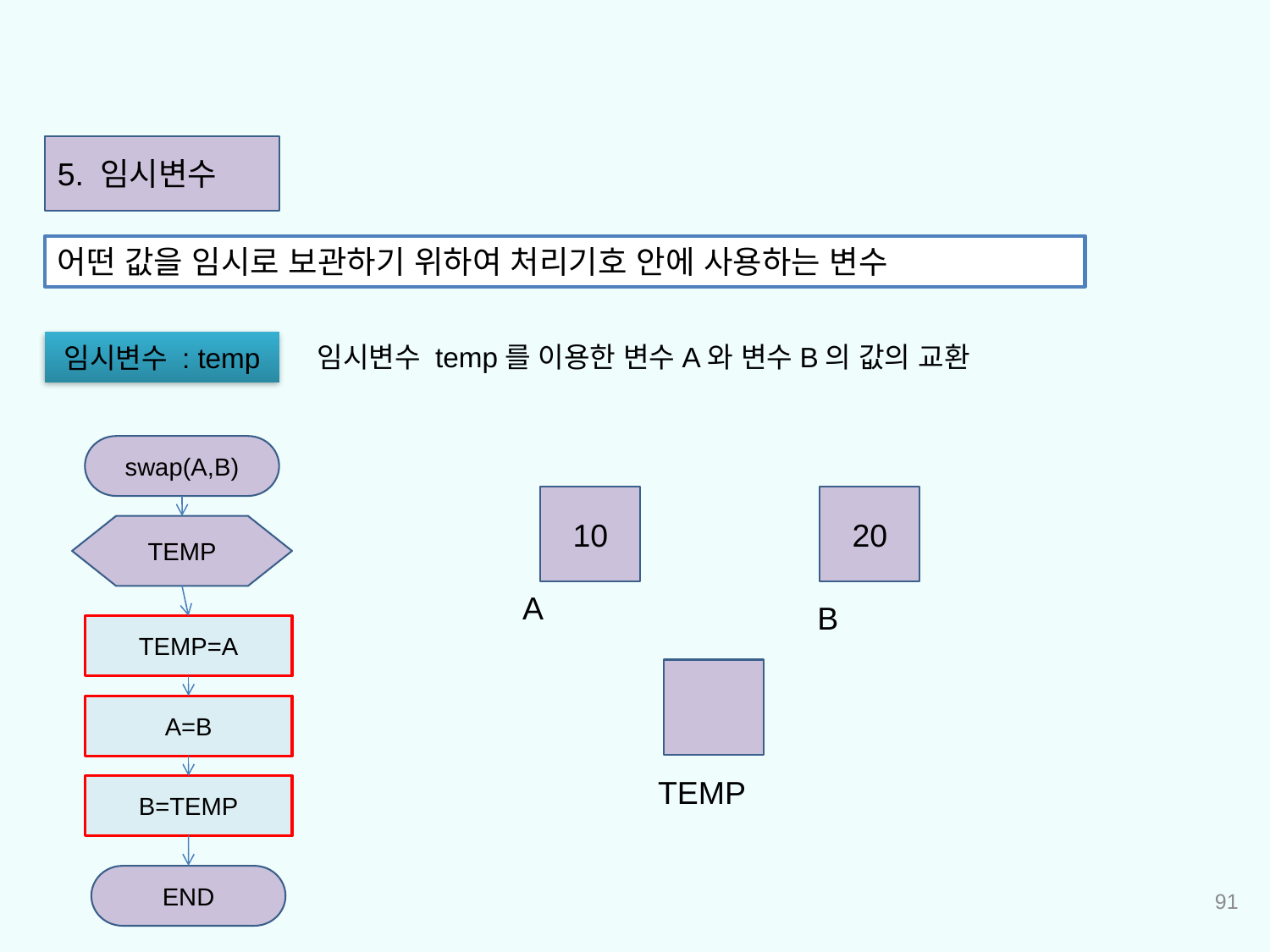

5. 임시변수
어떤 값을 임시로 보관하기 위하여 처리기호 안에 사용하는 변수
임시변수 : temp
임시변수 temp를 이용한 변수A와 변수B의 값의 교환
swap(A,B)
10
20
TEMP
A
B
TEMP=A

A=B
TEMP
B=TEMP
END
91